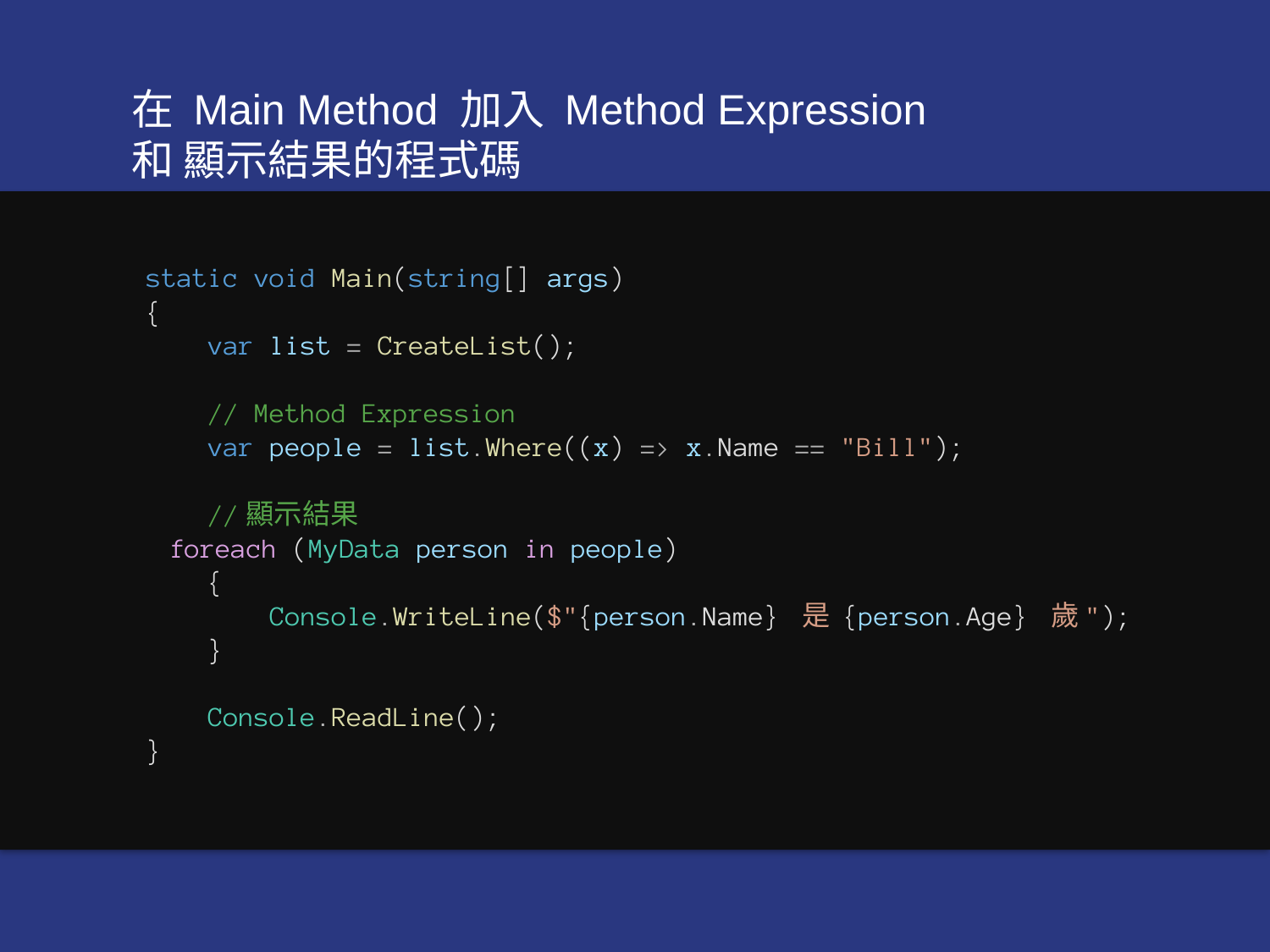

在 Main Method 加入 Method Expression
和 顯示結果的程式碼

 static void Main(string[] args)
 {
     var list = CreateList();
     // Method Expression
     var people = list.Where((x) => x.Name == "Bill");
     //顯示結果
     foreach (MyData person in people)
     {
         Console.WriteLine($"{person.Name} 是 {person.Age} 歲");
     }
     Console.ReadLine();
 }